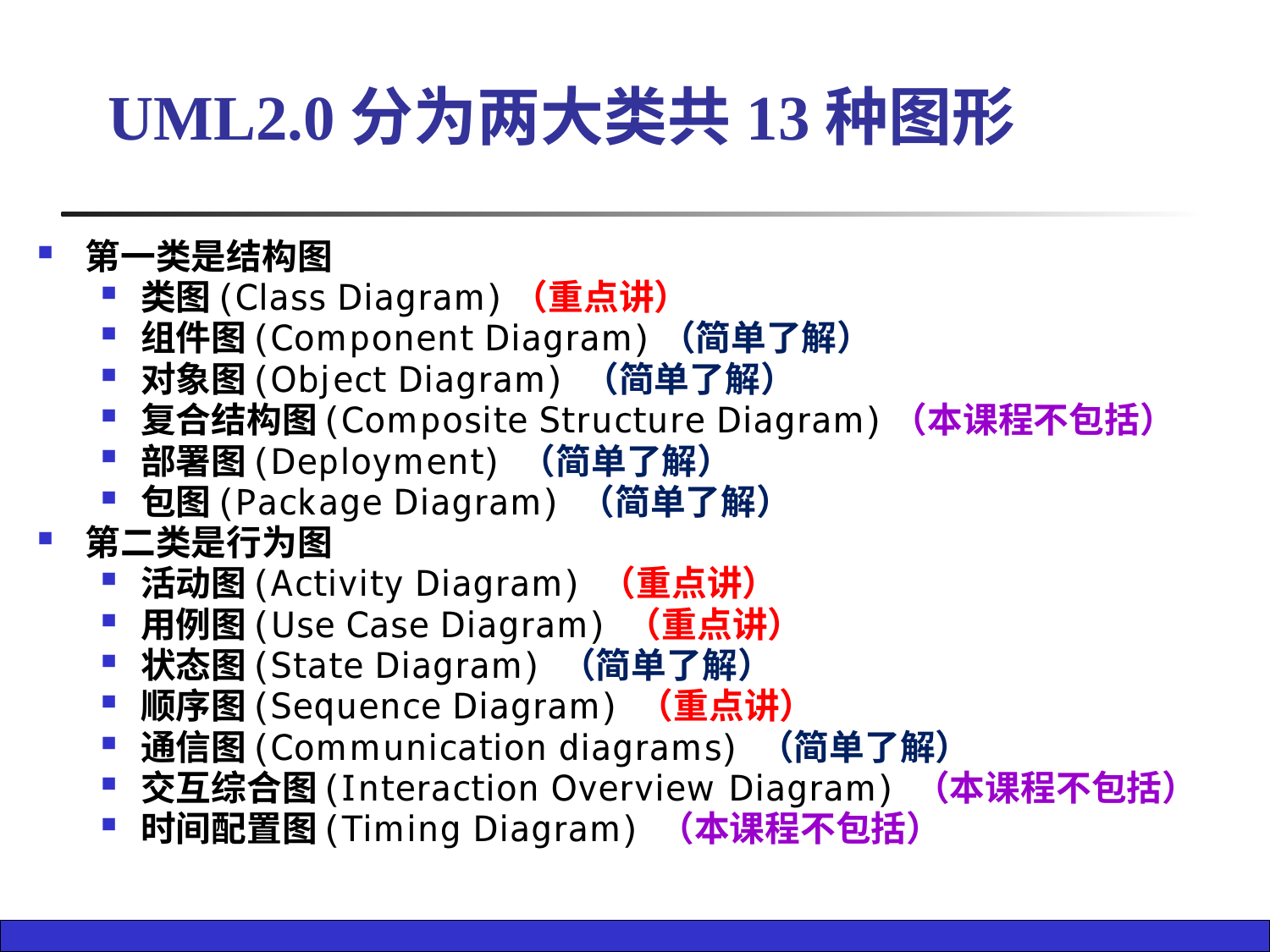

UML2.0分为两大类共13种图形
第一类是结构图
类图(Class Diagram)（重点讲）
组件图(Component Diagram)（简单了解）
对象图(Object Diagram) （简单了解）
复合结构图(Composite Structure Diagram)（本课程不包括）
部署图(Deployment) （简单了解）
包图(Package Diagram) （简单了解）
第二类是行为图
活动图(Activity Diagram) （重点讲）
用例图(Use Case Diagram) （重点讲）
状态图(State Diagram) （简单了解）
顺序图(Sequence Diagram) （重点讲）
通信图(Communication diagrams) （简单了解）
交互综合图(Interaction Overview Diagram) （本课程不包括）
时间配置图(Timing Diagram) （本课程不包括）